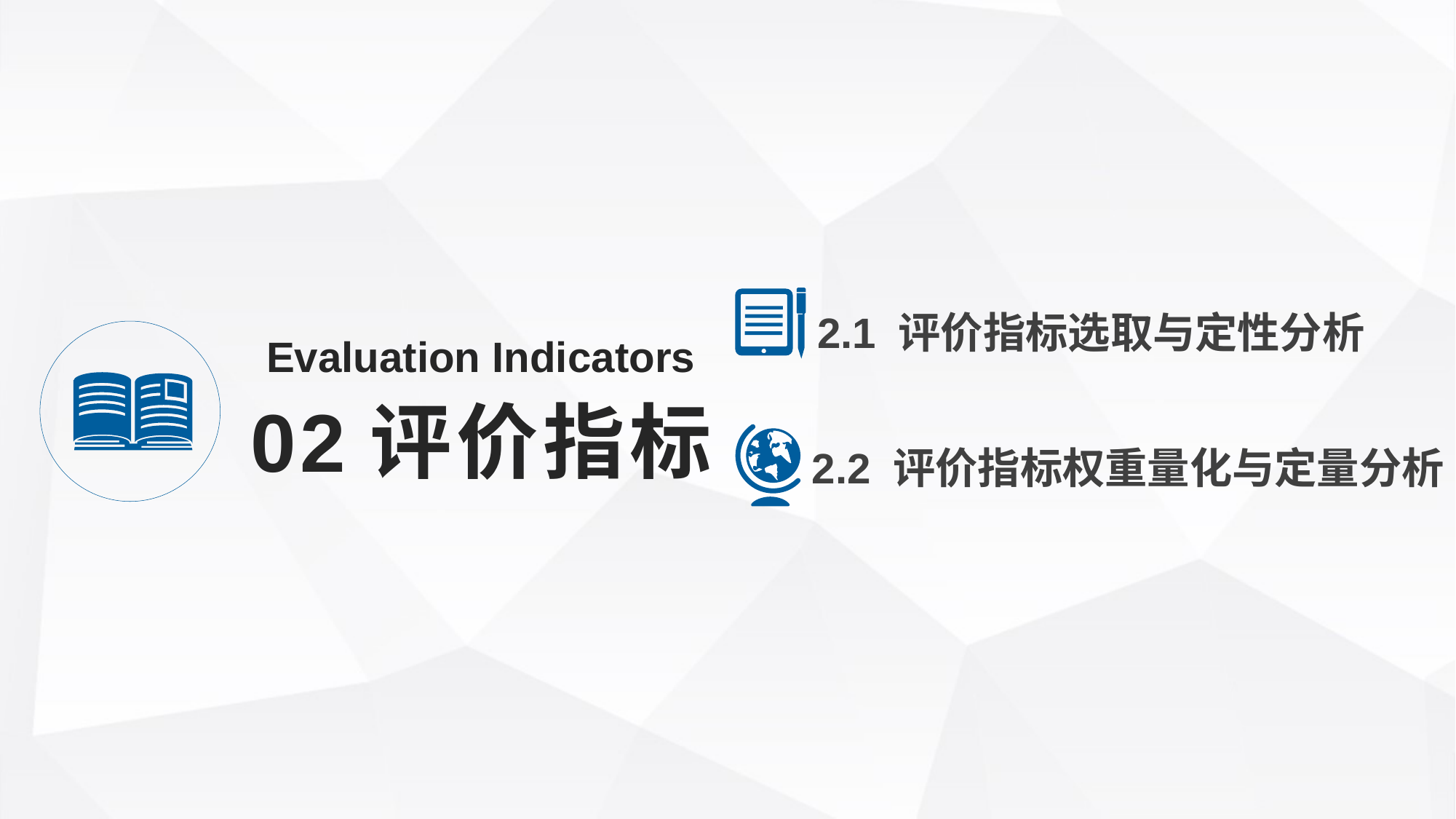

2.1 评价指标选取与定性分析

Evaluation Indicators

02评价指标

2.2 评价指标权重量化与定量分析